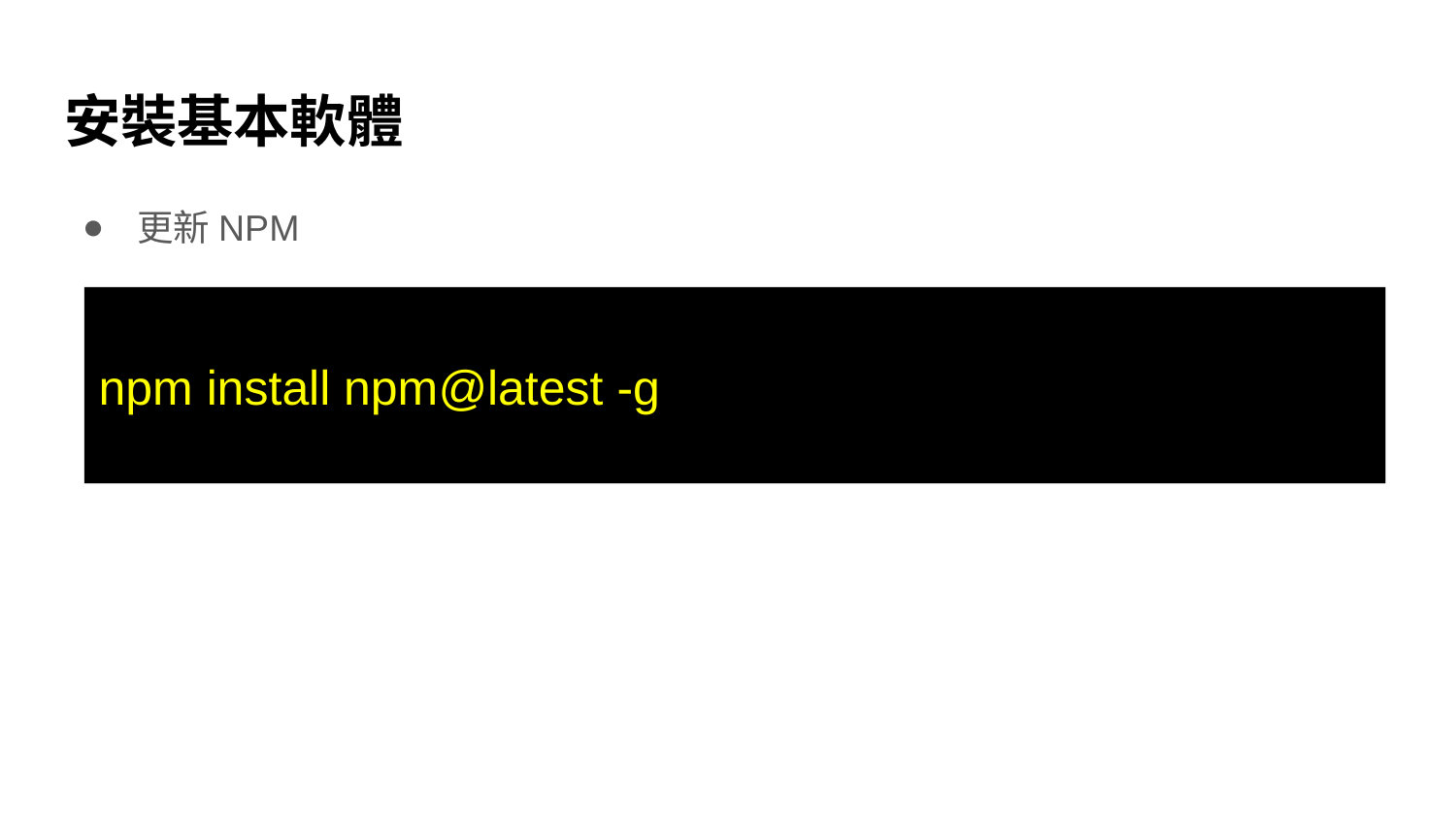

# 安裝基本軟體
更新NPM
npm install npm@latest -g